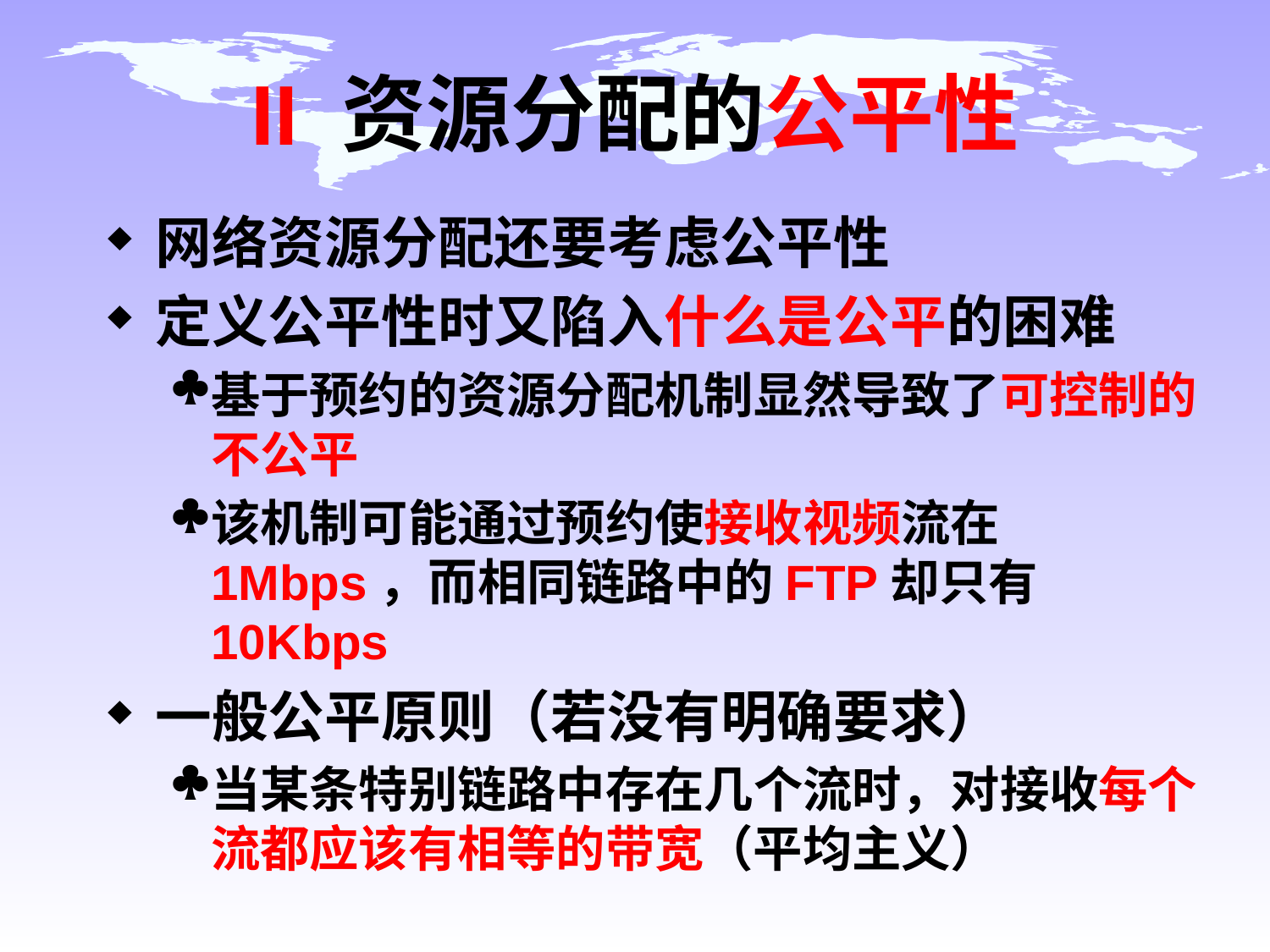

# II 资源分配的公平性
网络资源分配还要考虑公平性
定义公平性时又陷入什么是公平的困难
基于预约的资源分配机制显然导致了可控制的不公平
该机制可能通过预约使接收视频流在1Mbps，而相同链路中的FTP却只有10Kbps
一般公平原则（若没有明确要求）
当某条特别链路中存在几个流时，对接收每个流都应该有相等的带宽（平均主义）